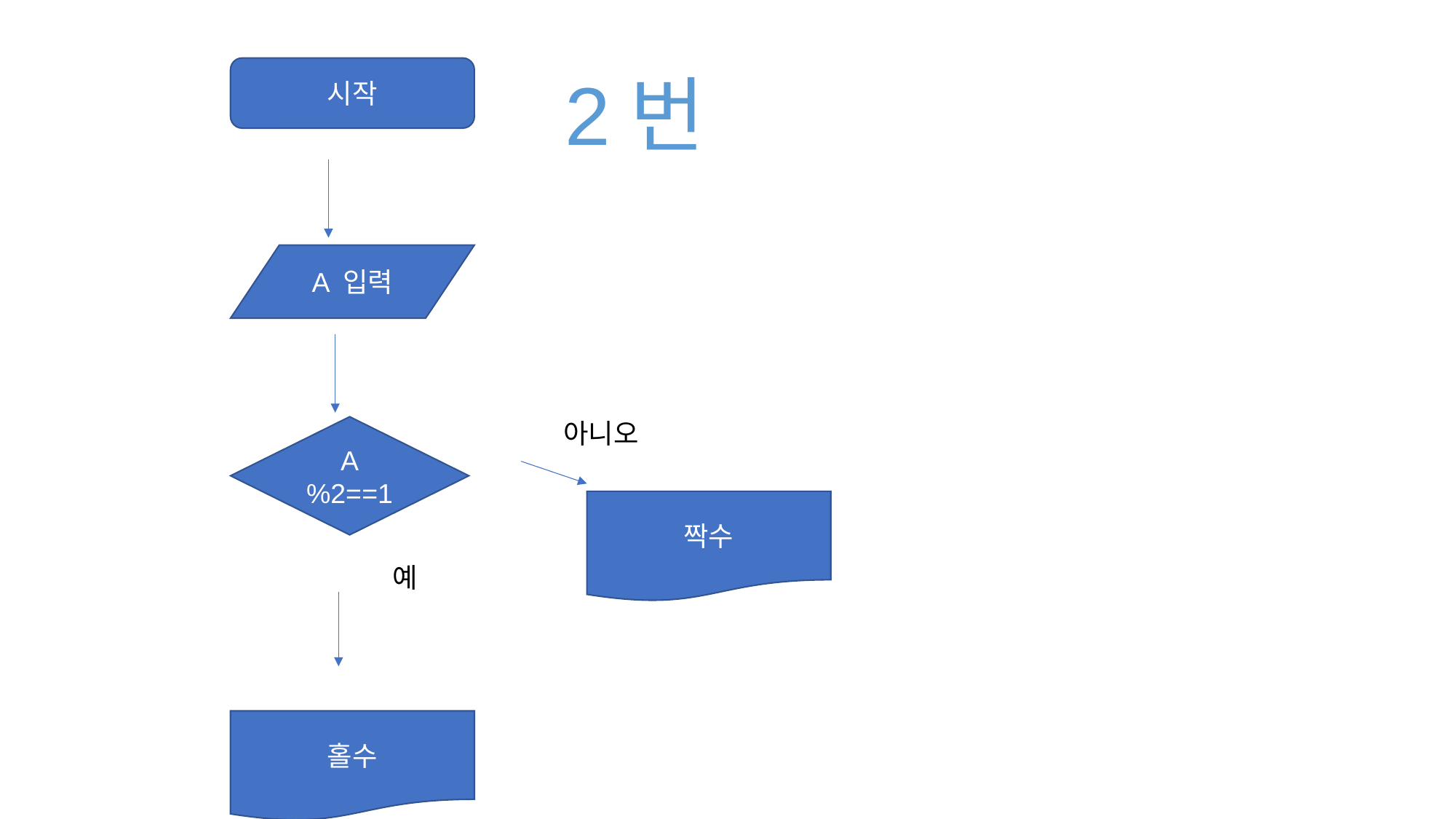

시작
2번
A 입력
아니오
A%2==1
짝수
예
홀수